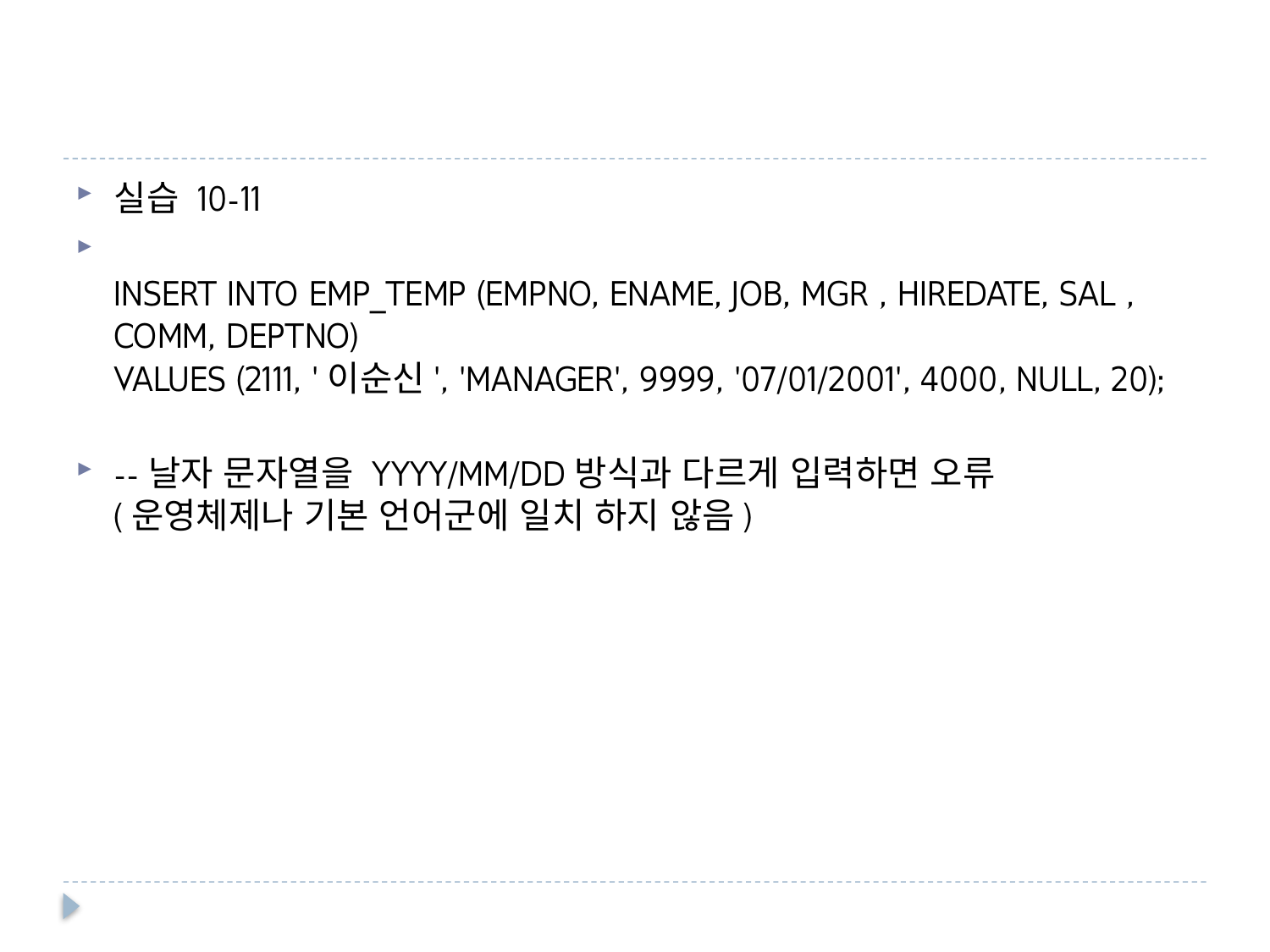

#
실습 10-11
INSERT INTO EMP_TEMP (EMPNO, ENAME, JOB, MGR , HIREDATE, SAL , COMM, DEPTNO)
VALUES (2111, '이순신', 'MANAGER', 9999, '07/01/2001', 4000, NULL, 20);
--날자 문자열을 YYYY/MM/DD방식과 다르게 입력하면 오류
(운영체제나 기본 언어군에 일치 하지 않음)